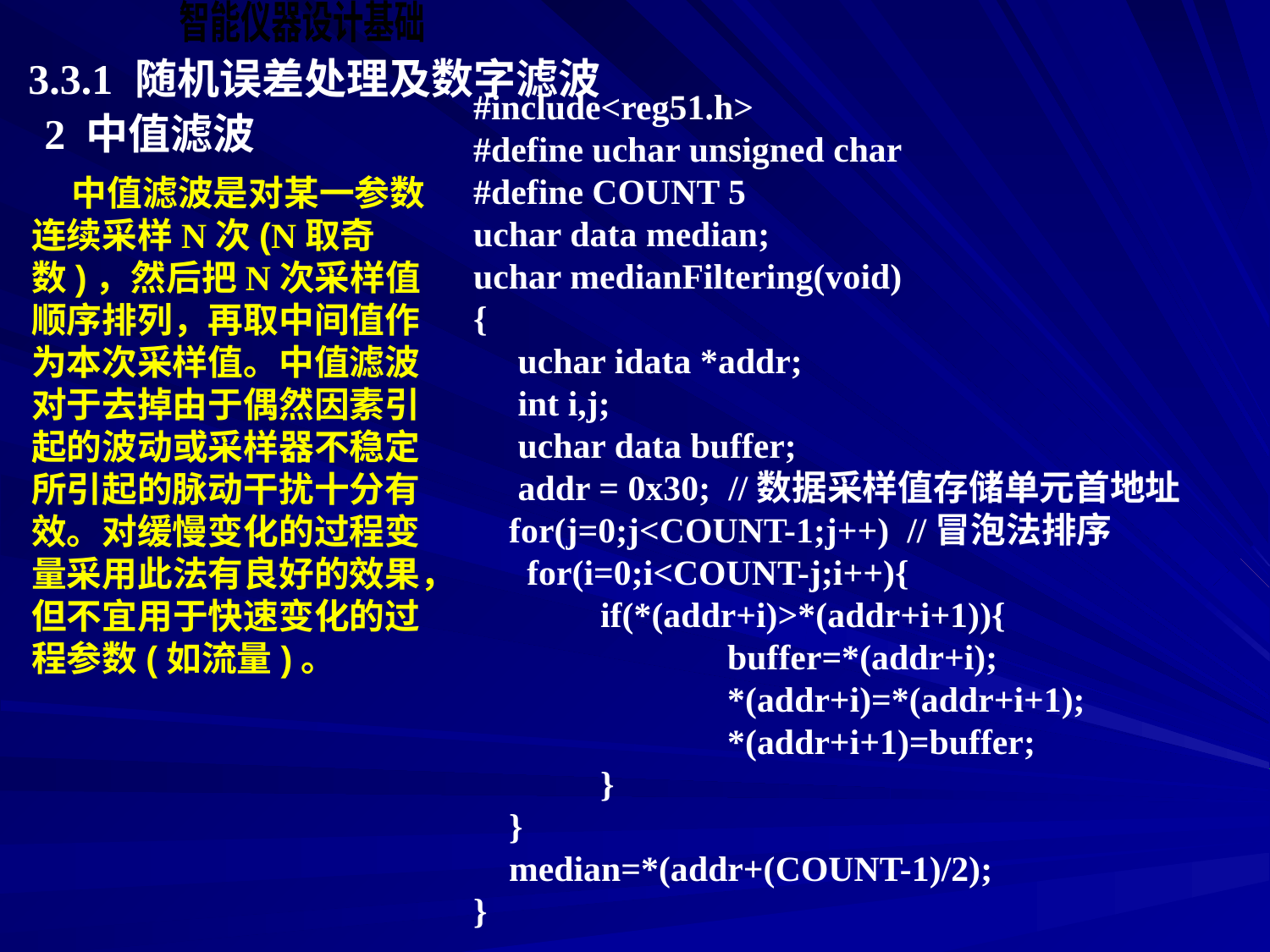

3.3.1 随机误差处理及数字滤波
#include<reg51.h>
#define uchar unsigned char
#define COUNT 5
uchar data median;
uchar medianFiltering(void)
{
     uchar idata *addr;
     int i,j;
     uchar data buffer;
     addr = 0x30;  //数据采样值存储单元首地址
    for(j=0;j<COUNT-1;j++)  //冒泡法排序
      for(i=0;i<COUNT-j;i++){
	if(*(addr+i)>*(addr+i+1)){
		buffer=*(addr+i);
		*(addr+i)=*(addr+i+1);
		*(addr+i+1)=buffer;
	}
    }
    median=*(addr+(COUNT-1)/2);
}
2 中值滤波
    中值滤波是对某一参数连续采样N次(N取奇数)，然后把N次采样值顺序排列，再取中间值作为本次采样值。中值滤波对于去掉由于偶然因素引起的波动或采样器不稳定所引起的脉动干扰十分有效。对缓慢变化的过程变量采用此法有良好的效果，但不宜用于快速变化的过程参数(如流量)。